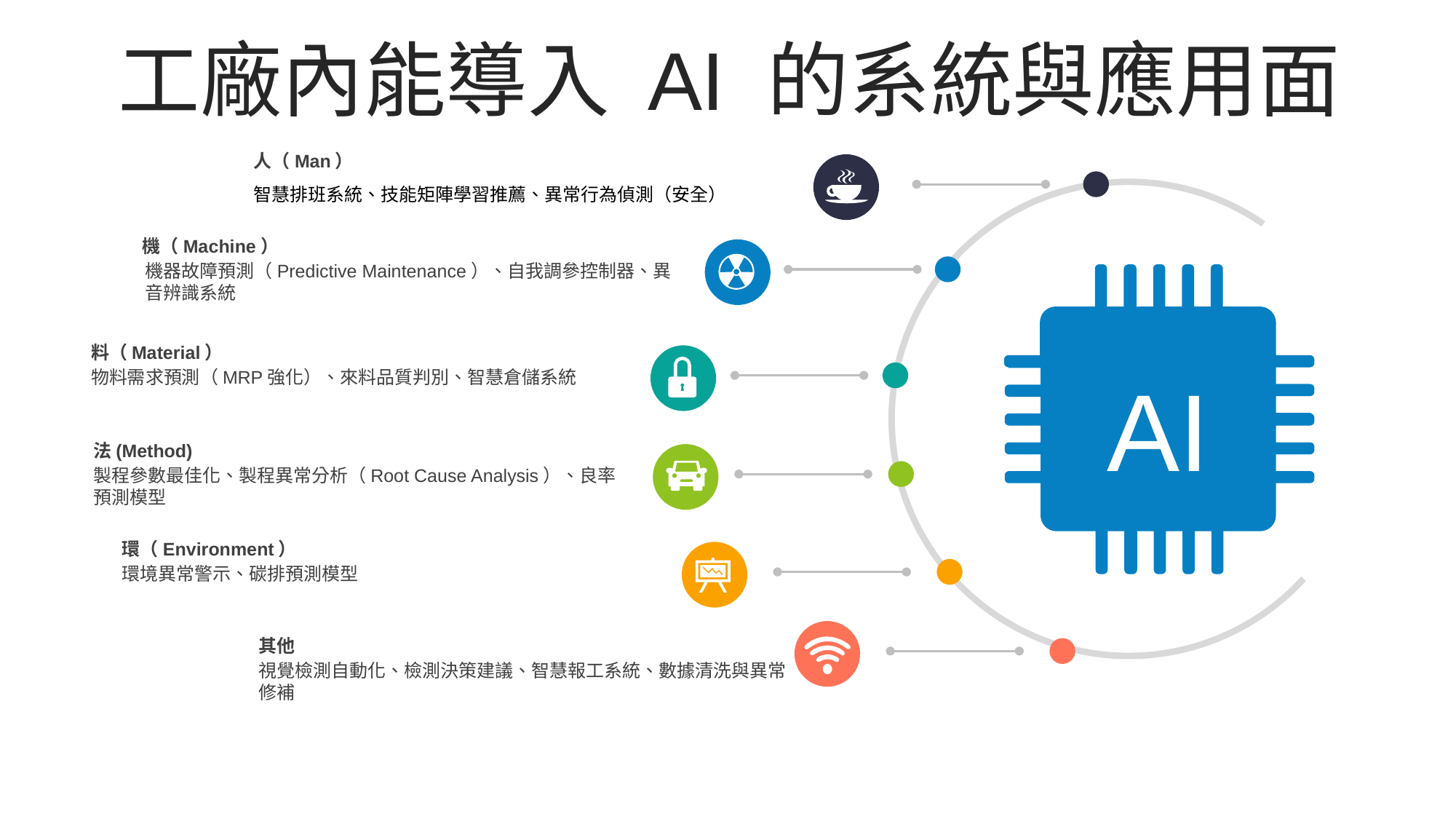

工廠內能導入 AI 的系統與應用面
人（Man）
智慧排班系統、技能矩陣學習推薦、異常行為偵測（安全）

機（Machine）
機器故障預測（Predictive Maintenance）、自我調參控制器、異音辨識系統

料（Material）
物料需求預測（MRP強化）、來料品質判別、智慧倉儲系統

AI

法(Method)
製程參數最佳化、製程異常分析（Root Cause Analysis）、良率預測模型

環（Environment）
環境異常警示、碳排預測模型

其他
視覺檢測自動化、檢測決策建議、智慧報工系統、數據清洗與異常修補